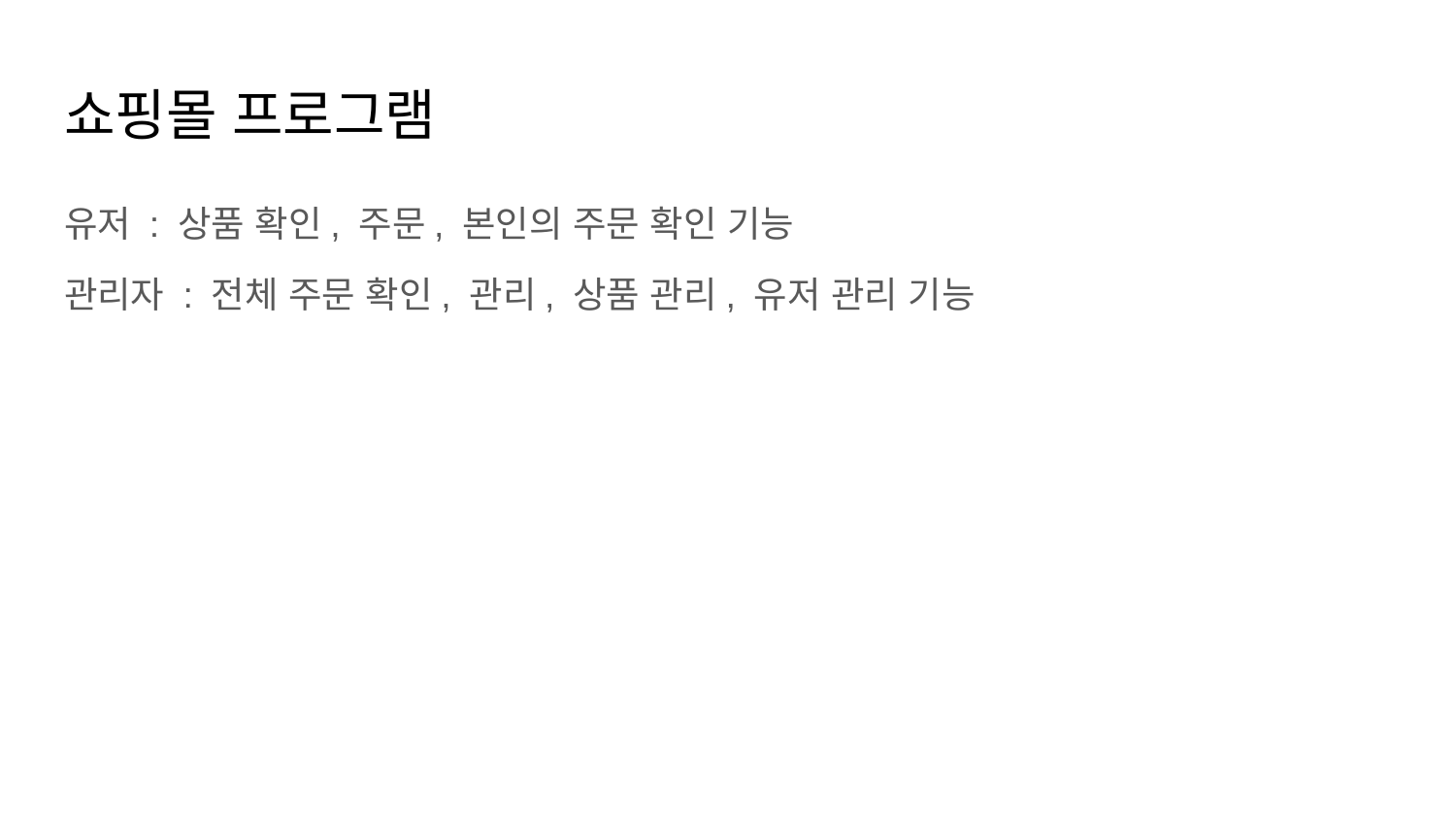

# 쇼핑몰 프로그램
유저 : 상품 확인, 주문, 본인의 주문 확인 기능
관리자 : 전체 주문 확인, 관리, 상품 관리, 유저 관리 기능